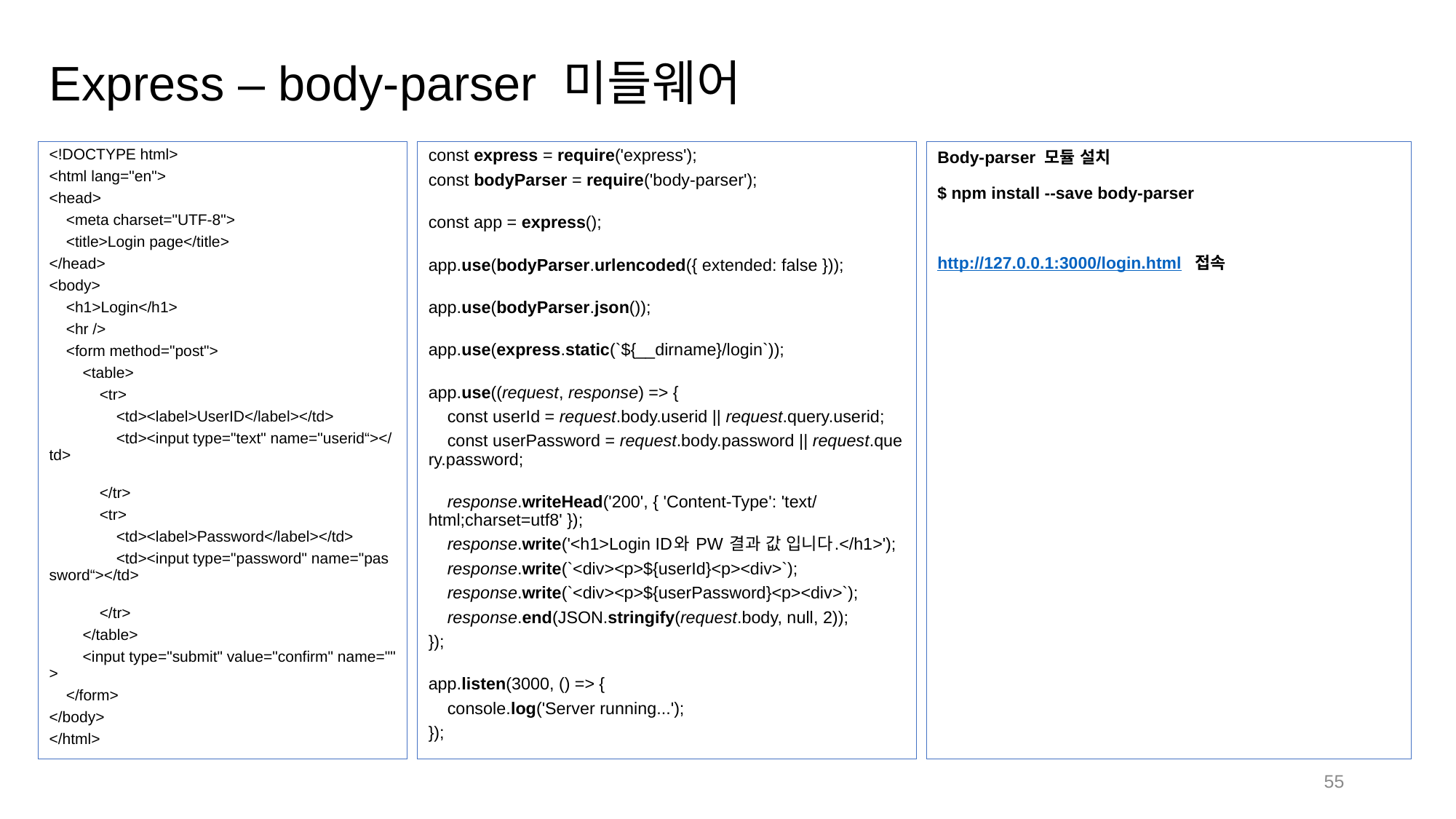

# Express – body-parser 미들웨어
<!DOCTYPE html>
<html lang="en">
<head>
    <meta charset="UTF-8">
    <title>Login page</title>
</head>
<body>
    <h1>Login</h1>
    <hr />
    <form method="post">
        <table>
            <tr>
                <td><label>UserID</label></td>
                <td><input type="text" name="userid“></td>
            </tr>
            <tr>
                <td><label>Password</label></td>
                <td><input type="password" name="password“></td>
            </tr>
        </table>
        <input type="submit" value="confirm" name="">
    </form>
</body>
</html>
const express = require('express');
const bodyParser = require('body-parser');
const app = express();
app.use(bodyParser.urlencoded({ extended: false }));
app.use(bodyParser.json());
app.use(express.static(`${__dirname}/login`));
app.use((request, response) => {
    const userId = request.body.userid || request.query.userid;
    const userPassword = request.body.password || request.query.password;
    response.writeHead('200', { 'Content-Type': 'text/html;charset=utf8' });
    response.write('<h1>Login ID와 PW 결과 값 입니다.</h1>');
    response.write(`<div><p>${userId}<p><div>`);
    response.write(`<div><p>${userPassword}<p><div>`);
    response.end(JSON.stringify(request.body, null, 2));
});
app.listen(3000, () => {
    console.log('Server running...');
});
Body-parser 모듈 설치
$ npm install --save body-parser

http://127.0.0.1:3000/login.html  접속
55